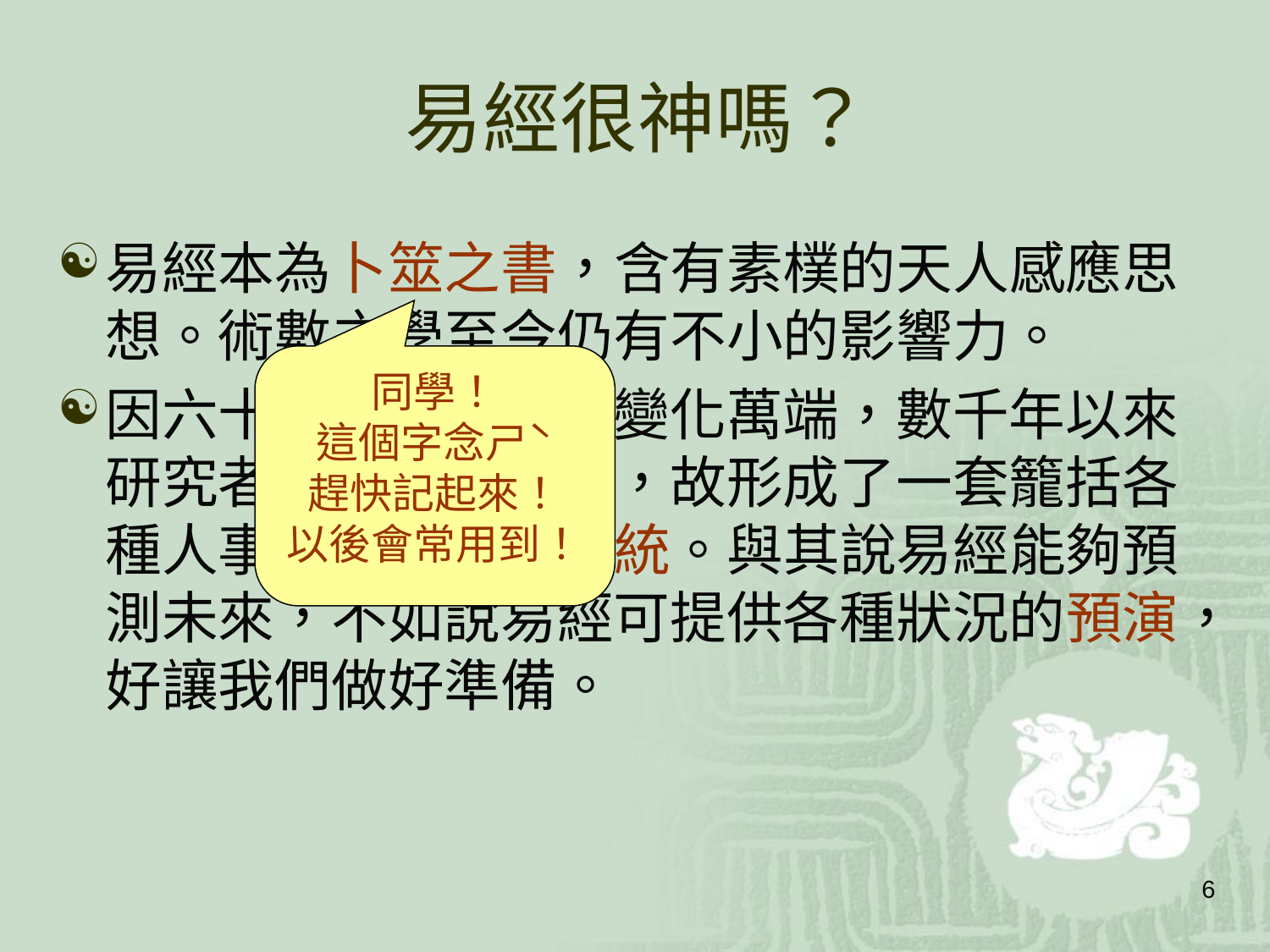

# 易經很神嗎？
易經本為卜筮之書，含有素樸的天人感應思想。術數之學至今仍有不小的影響力。
因六十四卦排列組合變化萬端，數千年以來研究者據此細加分析，故形成了一套籠括各種人事現象的模擬系統。與其說易經能夠預測未來，不如說易經可提供各種狀況的預演，好讓我們做好準備。

同學！
這個字念ㄕˋ
趕快記起來！
以後會常用到！
6